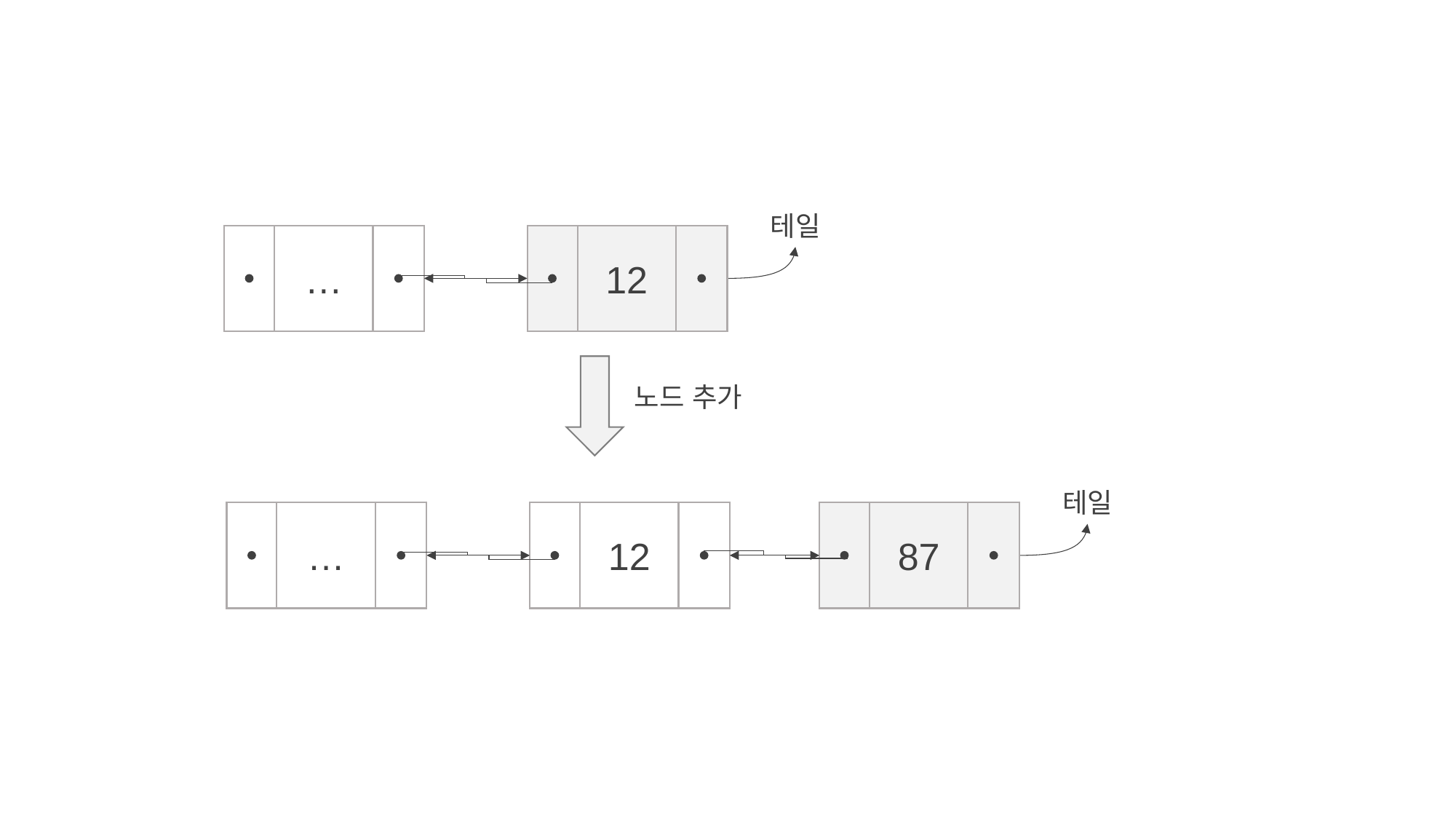

테일

…

12

노드 추가
테일

…

12

87